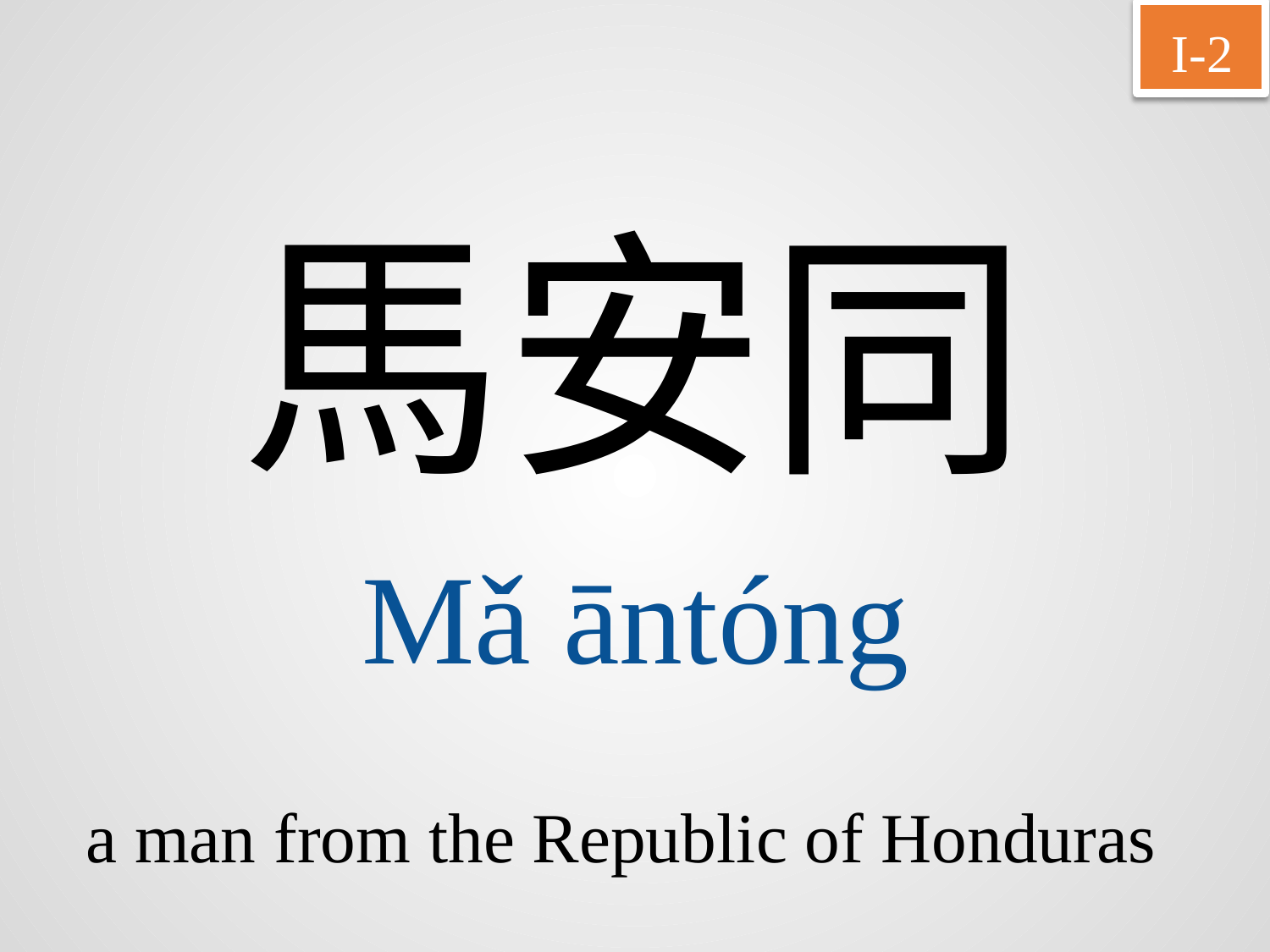

I-2

馬安同
Mǎ	āntóng
a man from the Republic of Honduras